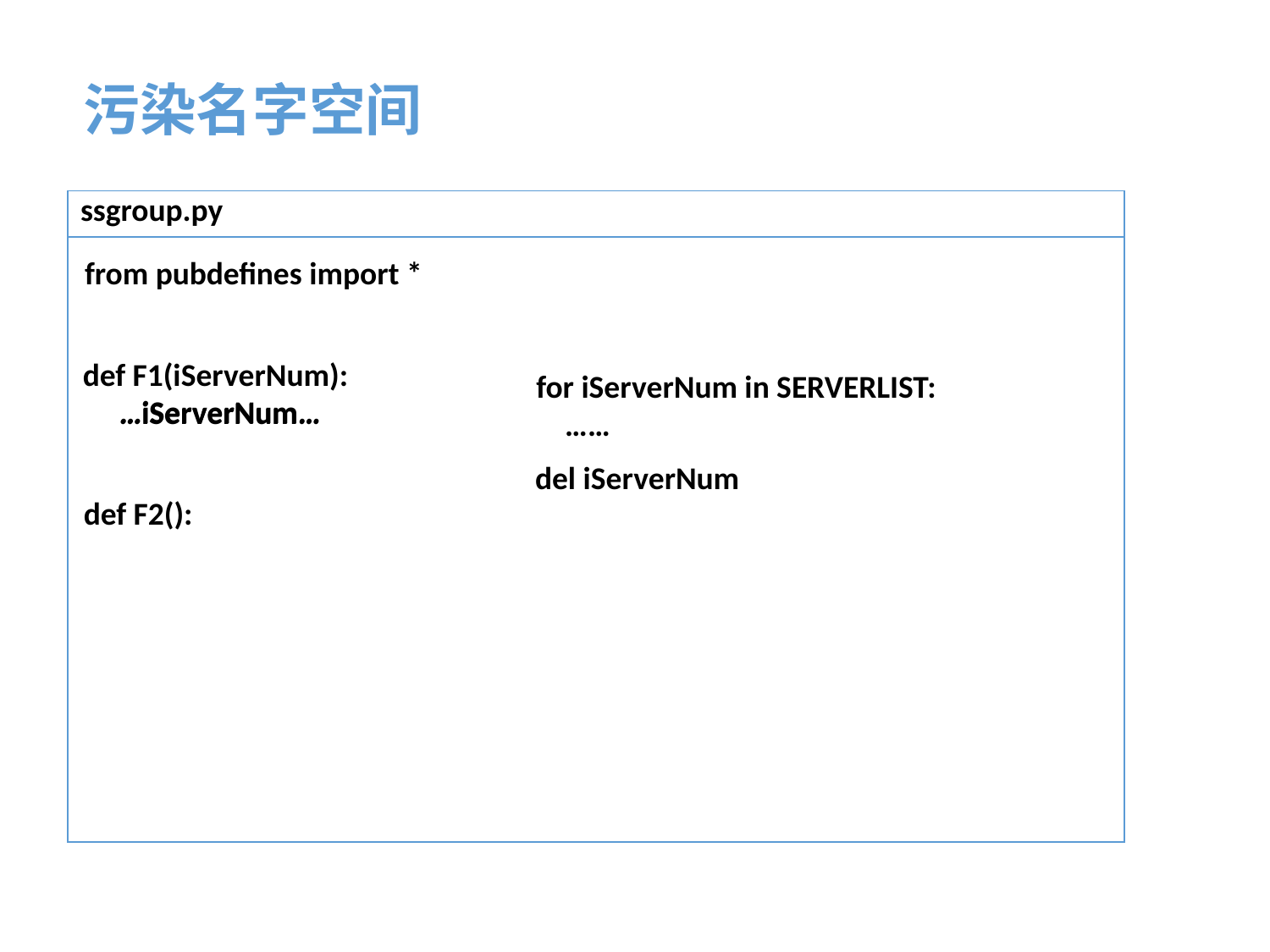

污染名字空间
| ssgroup.py |
| --- |
|  |
from pubdefines import *
def F1(iServerNum):
     …iServerNum…
for iServerNum in SERVERLIST:
    ……
 …iServerNum…
del iServerNum
def F2():